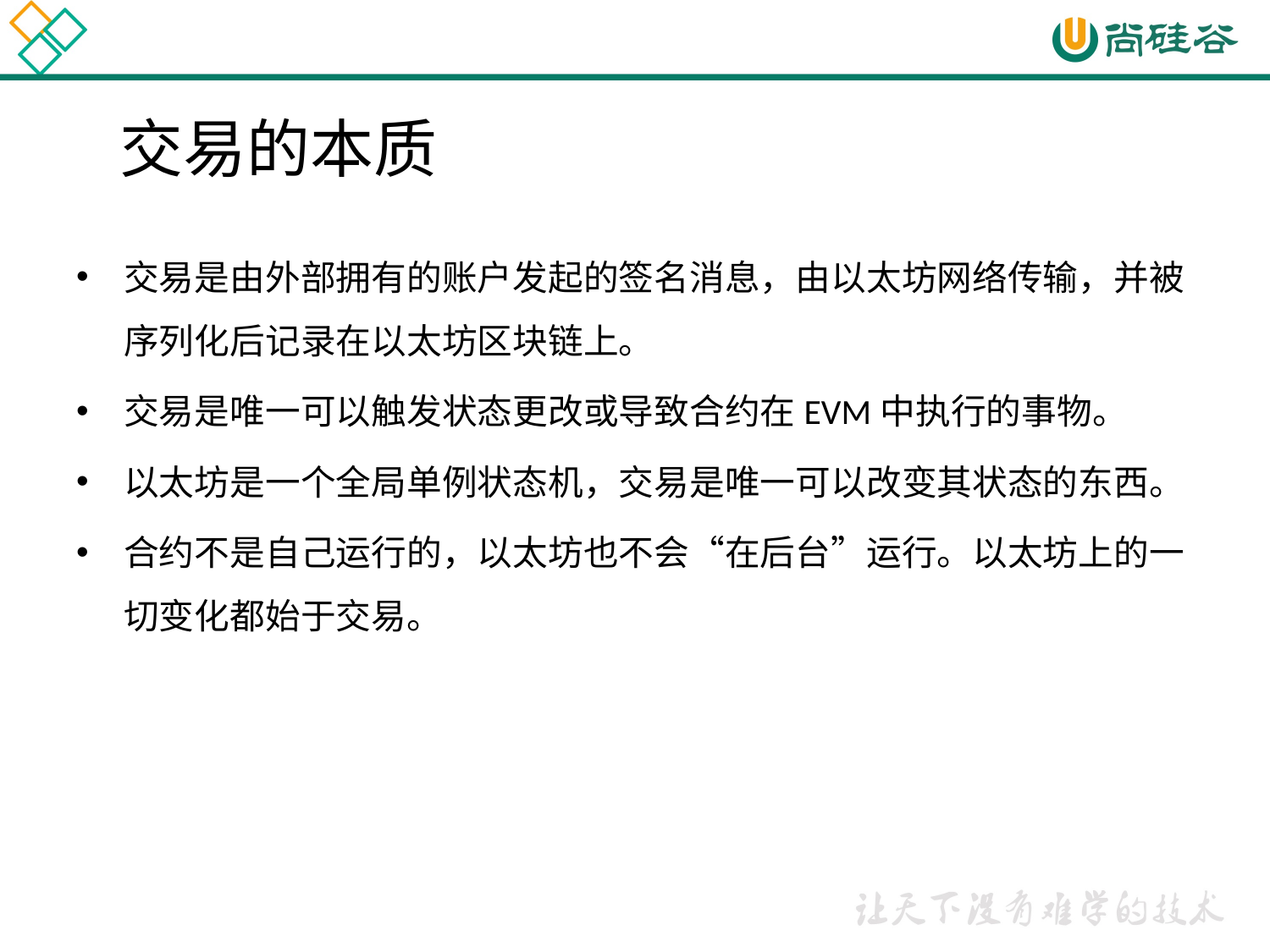

# 交易的本质
交易是由外部拥有的账户发起的签名消息，由以太坊网络传输，并被序列化后记录在以太坊区块链上。
交易是唯一可以触发状态更改或导致合约在EVM中执行的事物。
以太坊是一个全局单例状态机，交易是唯一可以改变其状态的东西。
合约不是自己运行的，以太坊也不会“在后台”运行。以太坊上的一切变化都始于交易。